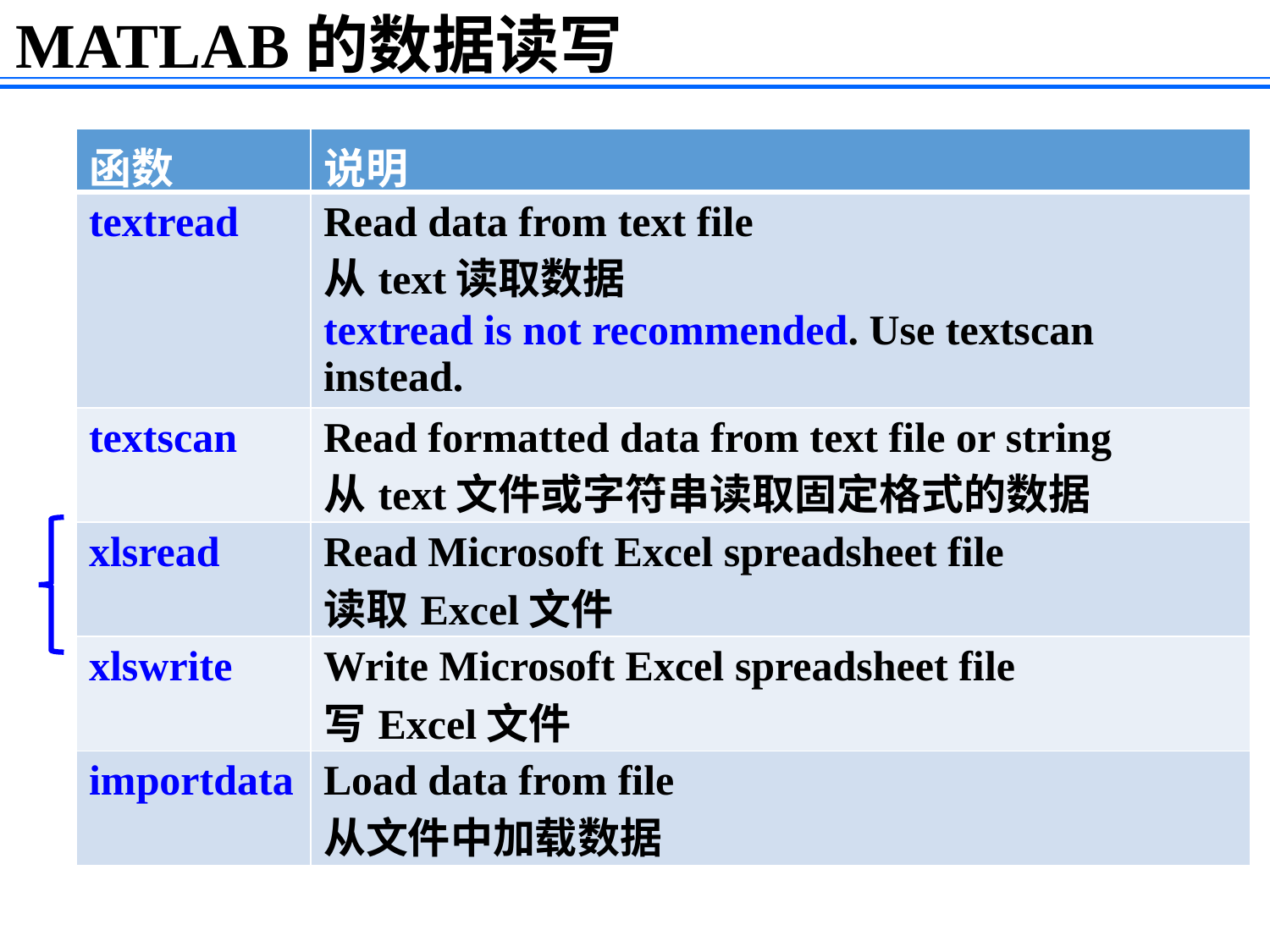

MATLAB的数据读写

| 函数 | 说明 |
| --- | --- |
| textread | Read data from text file 从text读取数据 textread is not recommended. Use textscan instead. |
| textscan | Read formatted data from text file or string 从text文件或字符串读取固定格式的数据 |
| xlsread | Read Microsoft Excel spreadsheet file 读取Excel文件 |
| xlswrite | Write Microsoft Excel spreadsheet file 写Excel文件 |
| importdata | Load data from file 从文件中加载数据 |